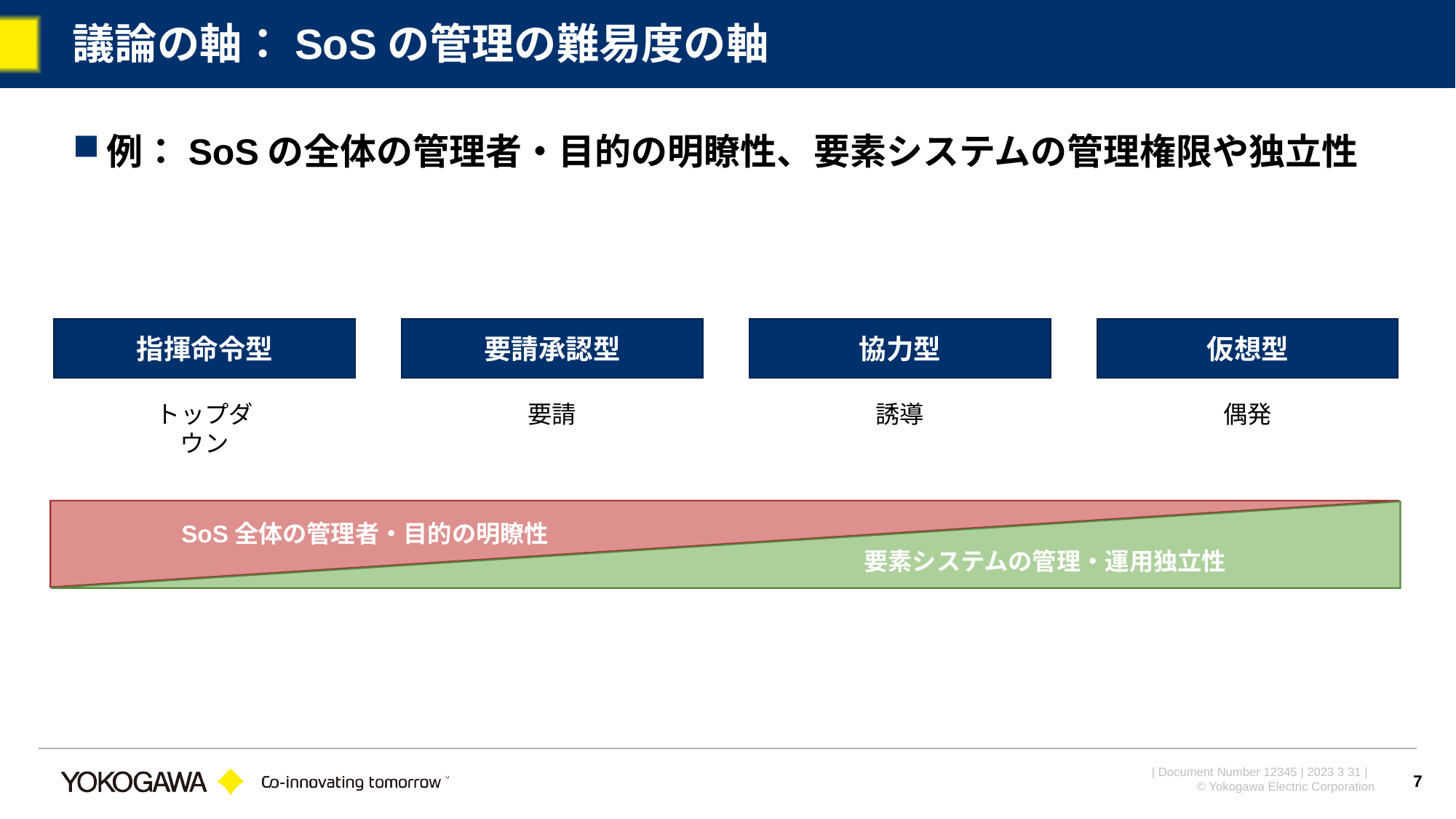

# 議論の軸：SoSの管理の難易度の軸
例：SoSの全体の管理者・目的の明瞭性、要素システムの管理権限や独立性
指揮命令型
要請承認型
協力型
仮想型
偶発
誘導
トップダウン
要請
SoS全体の管理者・目的の明瞭性
要素システムの管理・運用独立性
7